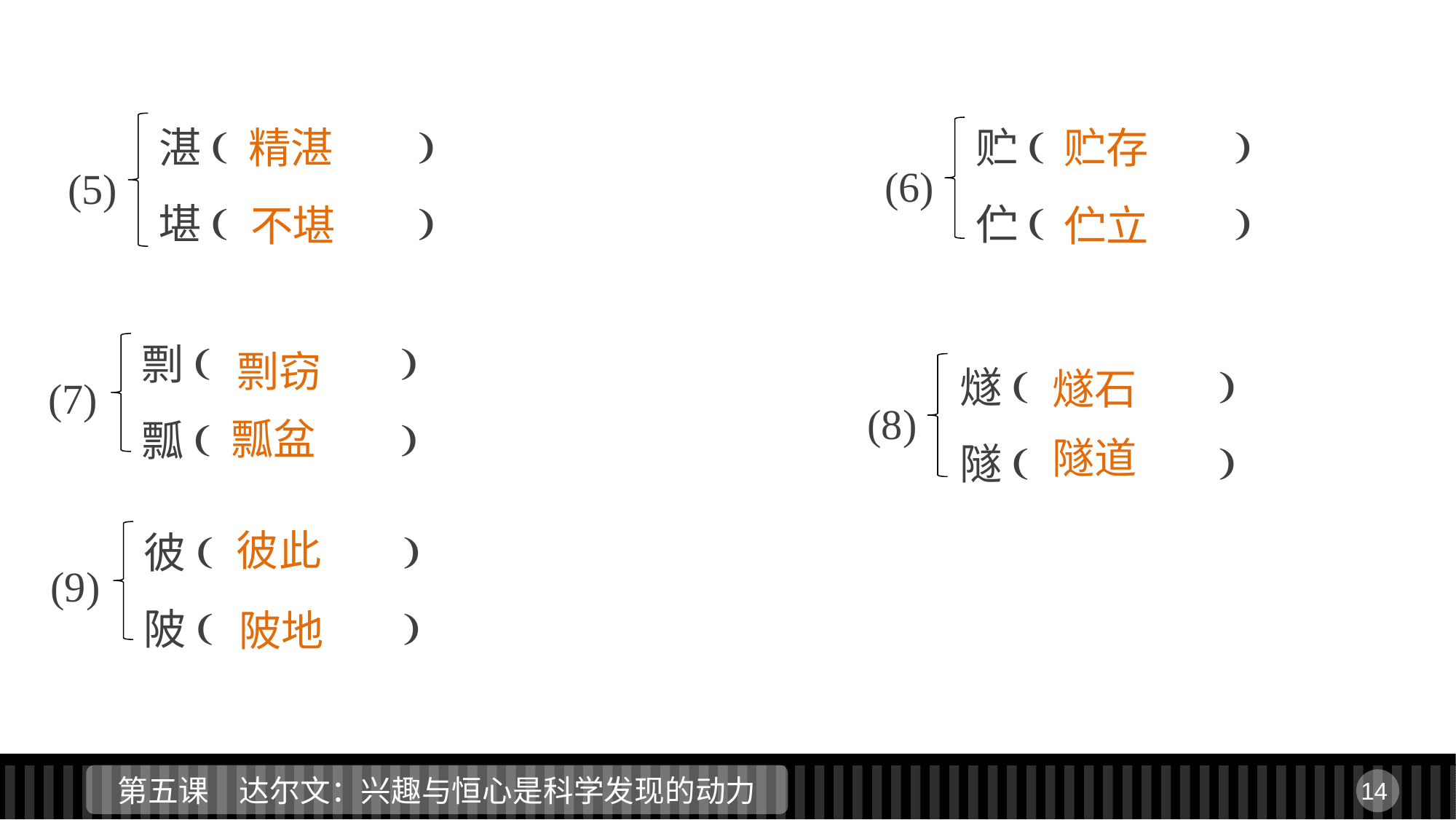

精湛
贮存
湛(　　　　)
堪(　　　　)
贮(　　　　)
伫(　　　　)

(6)
(5)
不堪
伫立
剽(　　　　)
瓢(　　　　)
剽窃
燧(　　　　)
隧(　　　　)
燧石

(7)

(8)
瓢盆
隧道
彼此
彼(　　　　)
陂(　　　　)

(9)
陂地